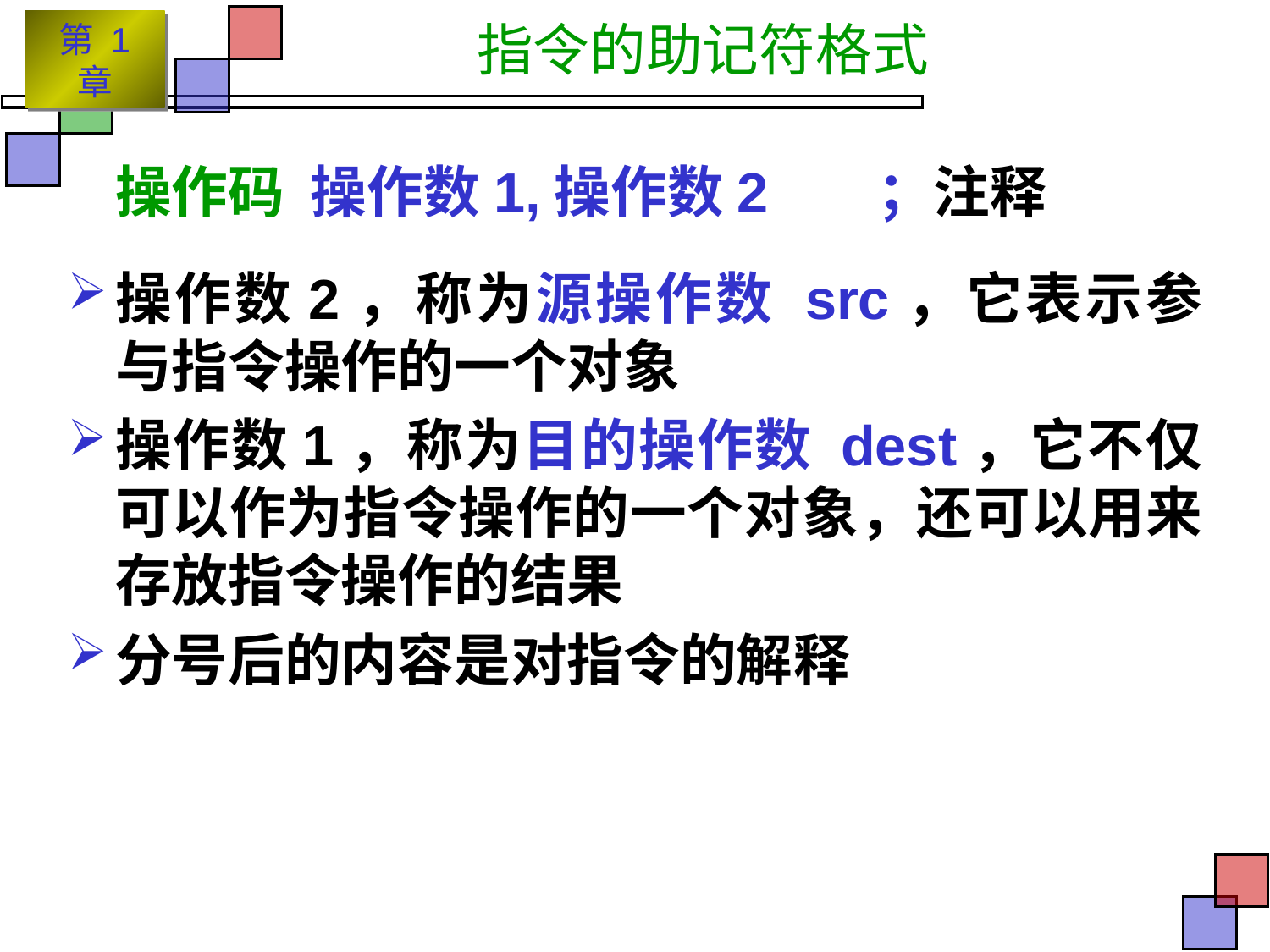

# 指令的助记符格式
	操作码  操作数1,操作数2	；注释
操作数2，称为源操作数 src，它表示参与指令操作的一个对象
操作数1，称为目的操作数 dest，它不仅可以作为指令操作的一个对象，还可以用来存放指令操作的结果
分号后的内容是对指令的解释